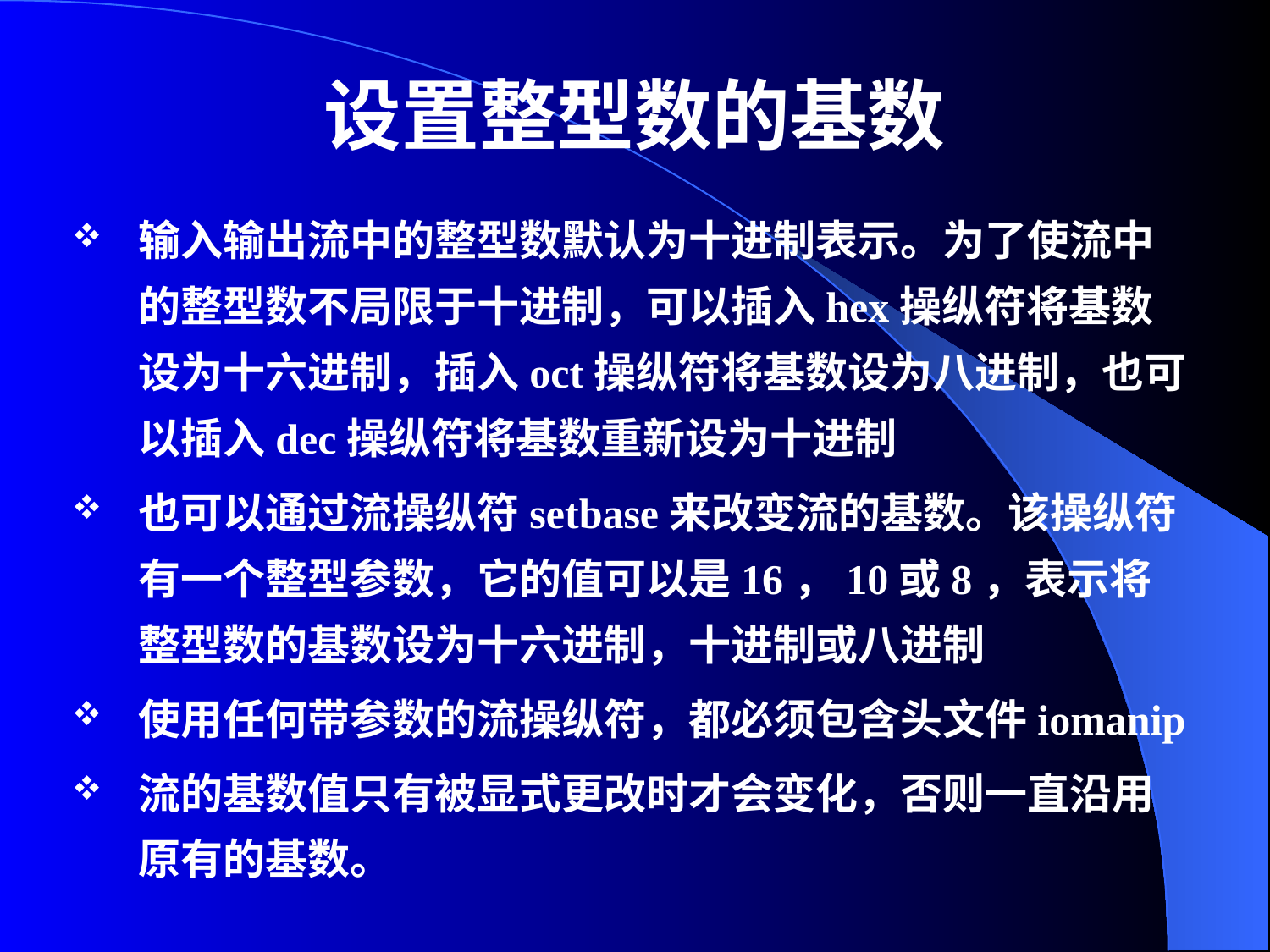

# 设置整型数的基数
输入输出流中的整型数默认为十进制表示。为了使流中的整型数不局限于十进制，可以插入hex操纵符将基数设为十六进制，插入oct操纵符将基数设为八进制，也可以插入dec操纵符将基数重新设为十进制
也可以通过流操纵符setbase来改变流的基数。该操纵符有一个整型参数，它的值可以是16，10或8，表示将整型数的基数设为十六进制，十进制或八进制
使用任何带参数的流操纵符，都必须包含头文件iomanip
流的基数值只有被显式更改时才会变化，否则一直沿用原有的基数。